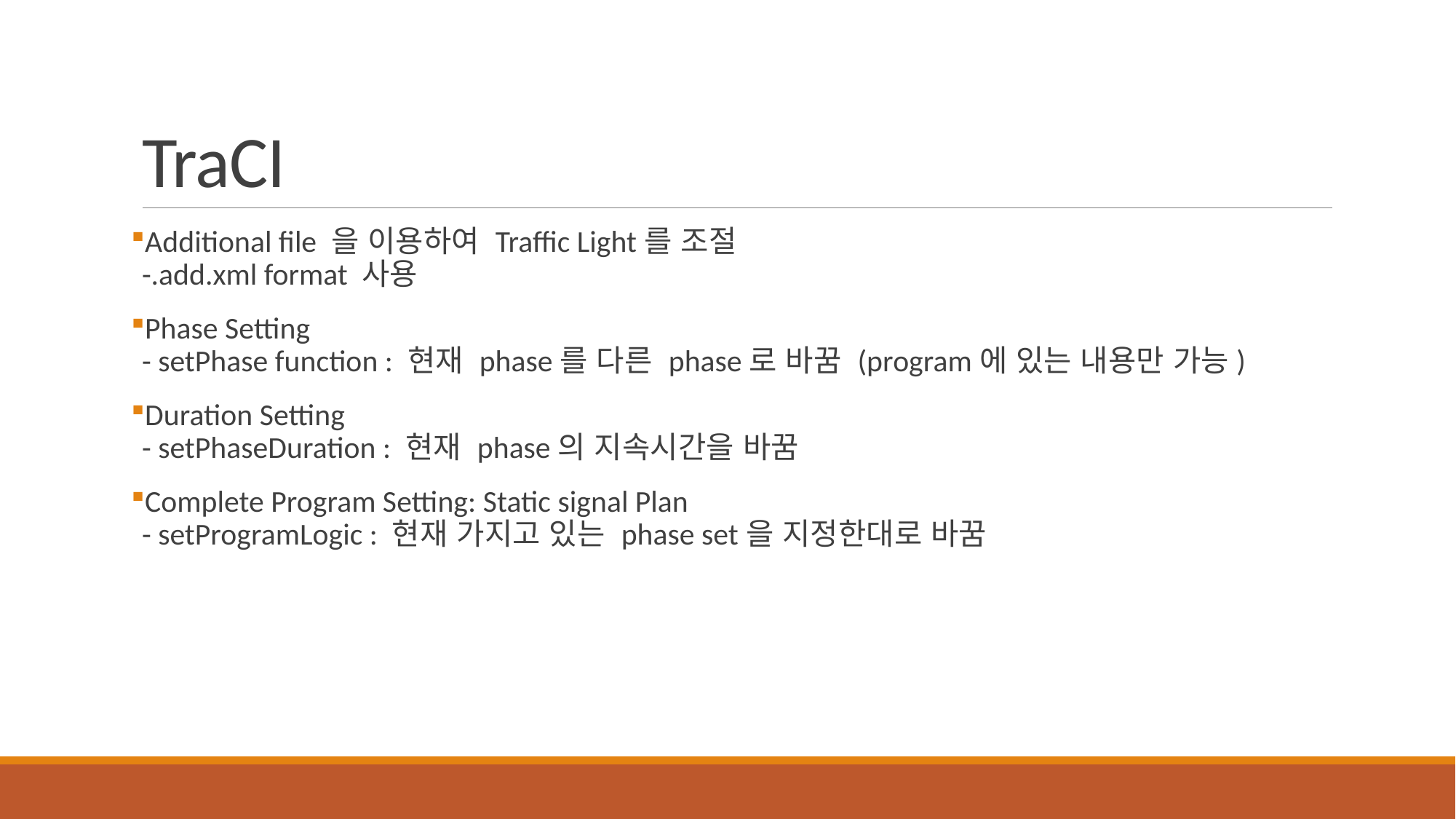

# TraCI
Additional file 을 이용하여 Traffic Light를 조절
-.add.xml format 사용
Phase Setting
- setPhase function : 현재 phase를 다른 phase로 바꿈 (program에 있는 내용만 가능)
Duration Setting
- setPhaseDuration : 현재 phase의 지속시간을 바꿈
Complete Program Setting: Static signal Plan
- setProgramLogic : 현재 가지고 있는 phase set을 지정한대로 바꿈